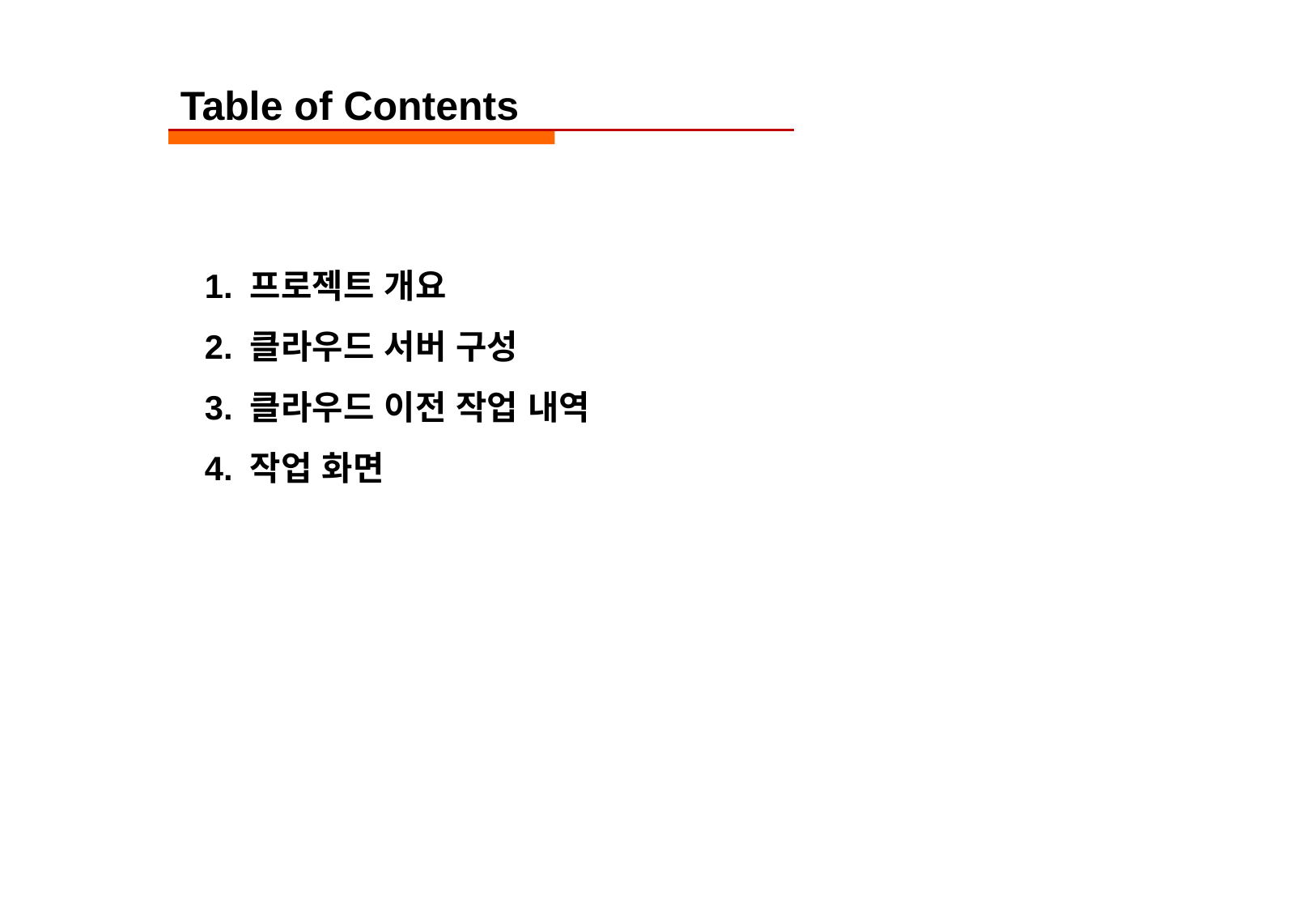

Table of Contents

1. 프로젝트 개요
2. 클라우드 서버 구성
3. 클라우드 이전 작업 내역
4. 작업 화면